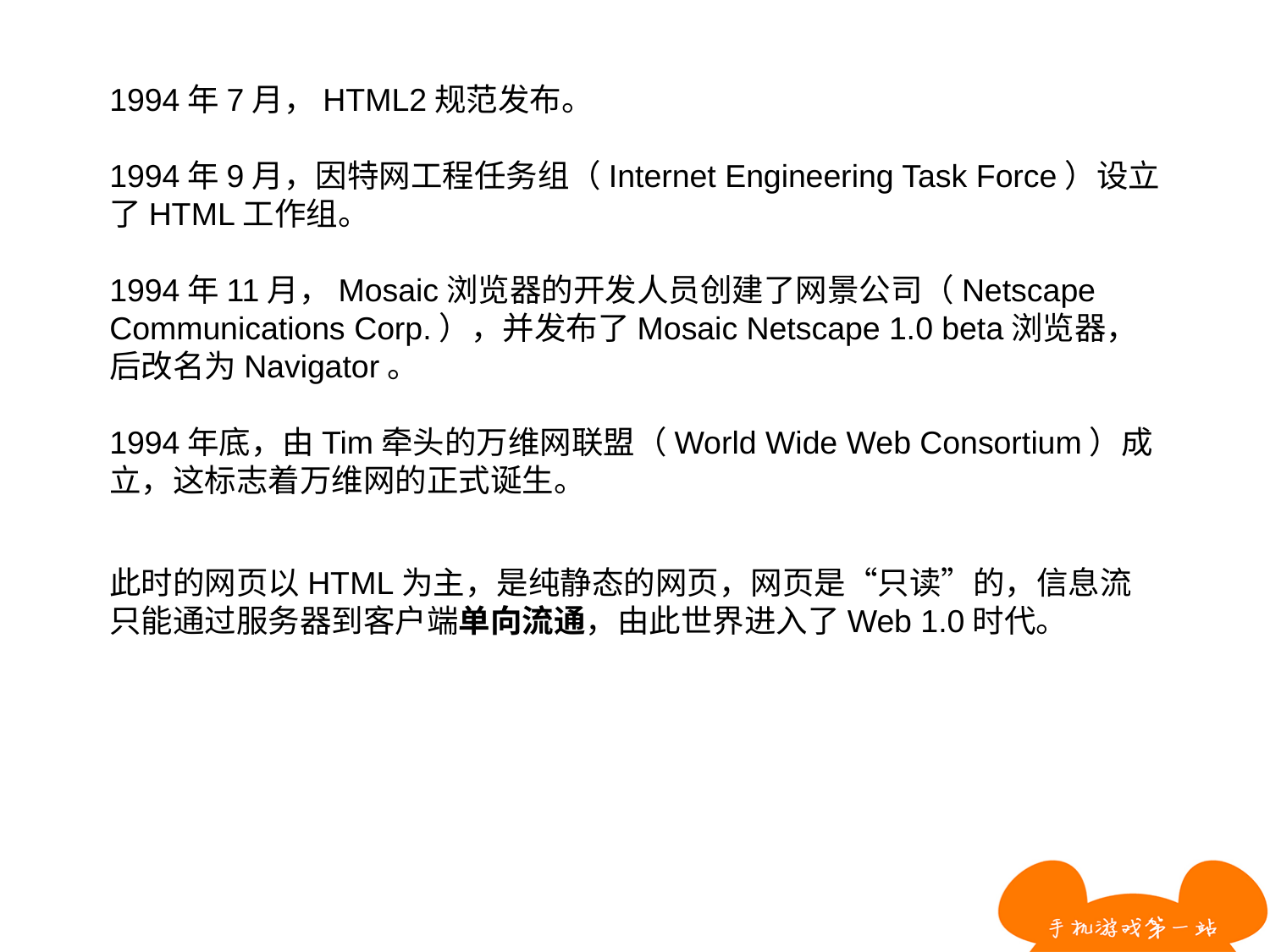

1994年7月，HTML2规范发布。

1994年9月，因特网工程任务组（Internet Engineering Task Force）设立了HTML工作组。

1994年11月，Mosaic浏览器的开发人员创建了网景公司（Netscape Communications Corp.），并发布了Mosaic Netscape 1.0 beta浏览器，后改名为Navigator。

1994年底，由Tim牵头的万维网联盟（World Wide Web Consortium）成立，这标志着万维网的正式诞生。

此时的网页以HTML为主，是纯静态的网页，网页是“只读”的，信息流只能通过服务器到客户端单向流通，由此世界进入了Web 1.0时代。